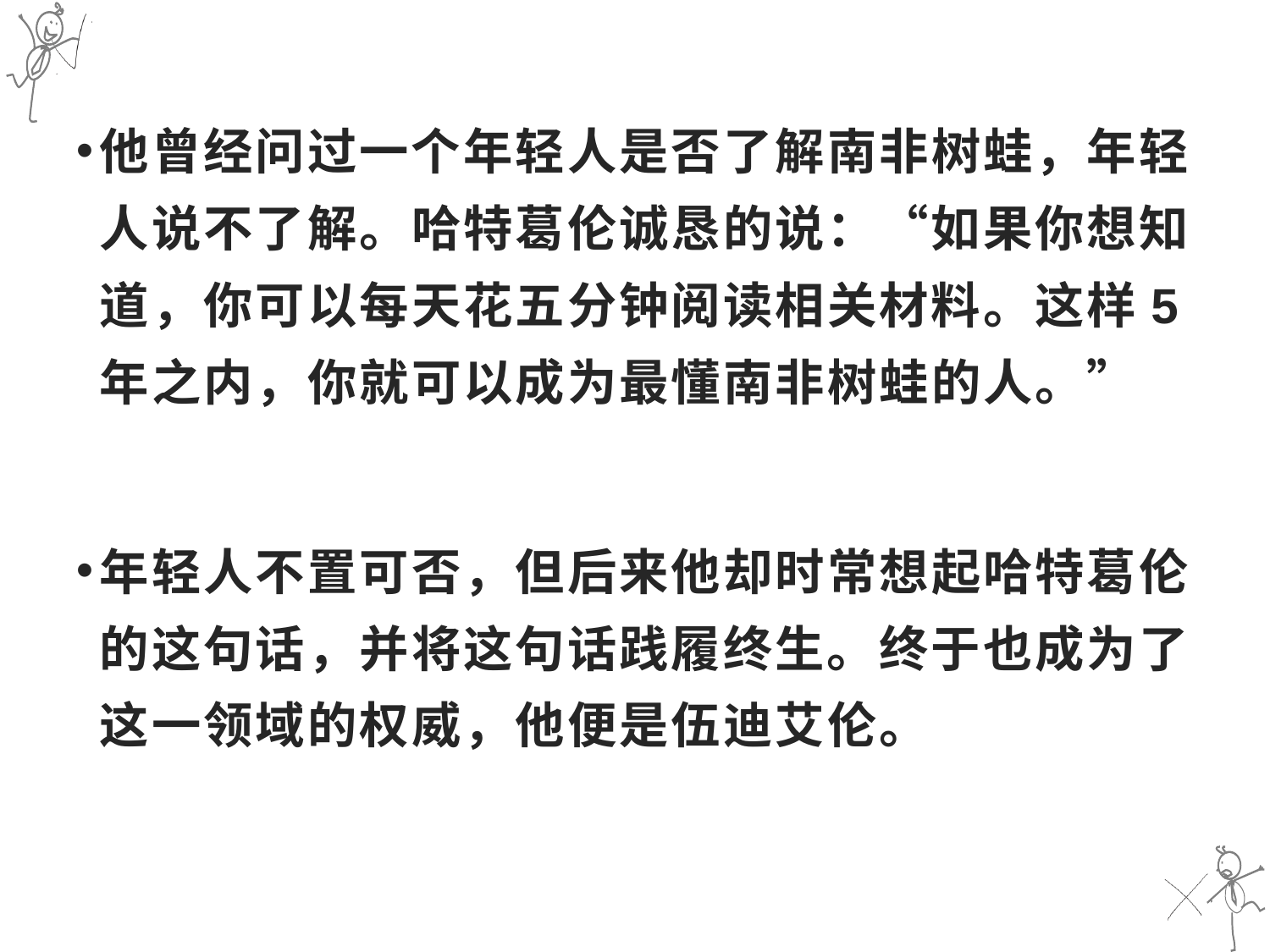

他曾经问过一个年轻人是否了解南非树蛙，年轻人说不了解。哈特葛伦诚恳的说：“如果你想知道，你可以每天花五分钟阅读相关材料。这样5年之内，你就可以成为最懂南非树蛙的人。”

年轻人不置可否，但后来他却时常想起哈特葛伦的这句话，并将这句话践履终生。终于也成为了这一领域的权威，他便是伍迪艾伦。